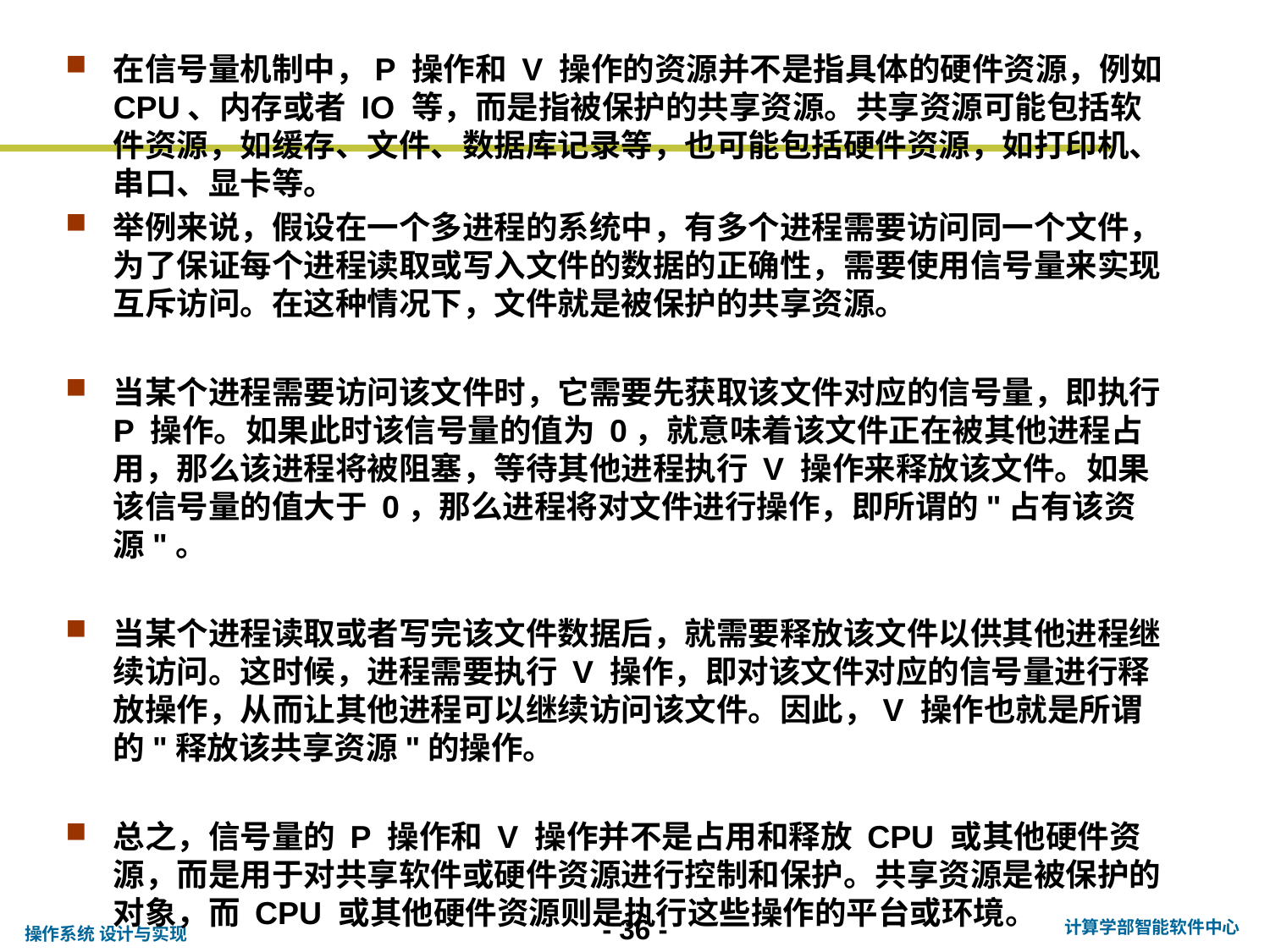

# 在信号量机制中，P 操作和 V 操作的资源并不是指具体的硬件资源，例如 CPU、内存或者 IO 等，而是指被保护的共享资源。共享资源可能包括软件资源，如缓存、文件、数据库记录等，也可能包括硬件资源，如打印机、串口、显卡等。
举例来说，假设在一个多进程的系统中，有多个进程需要访问同一个文件，为了保证每个进程读取或写入文件的数据的正确性，需要使用信号量来实现互斥访问。在这种情况下，文件就是被保护的共享资源。

当某个进程需要访问该文件时，它需要先获取该文件对应的信号量，即执行 P 操作。如果此时该信号量的值为 0，就意味着该文件正在被其他进程占用，那么该进程将被阻塞，等待其他进程执行 V 操作来释放该文件。如果该信号量的值大于 0，那么进程将对文件进行操作，即所谓的"占有该资源"。

当某个进程读取或者写完该文件数据后，就需要释放该文件以供其他进程继续访问。这时候，进程需要执行 V 操作，即对该文件对应的信号量进行释放操作，从而让其他进程可以继续访问该文件。因此，V 操作也就是所谓的"释放该共享资源"的操作。

总之，信号量的 P 操作和 V 操作并不是占用和释放 CPU 或其他硬件资源，而是用于对共享软件或硬件资源进行控制和保护。共享资源是被保护的对象，而 CPU 或其他硬件资源则是执行这些操作的平台或环境。